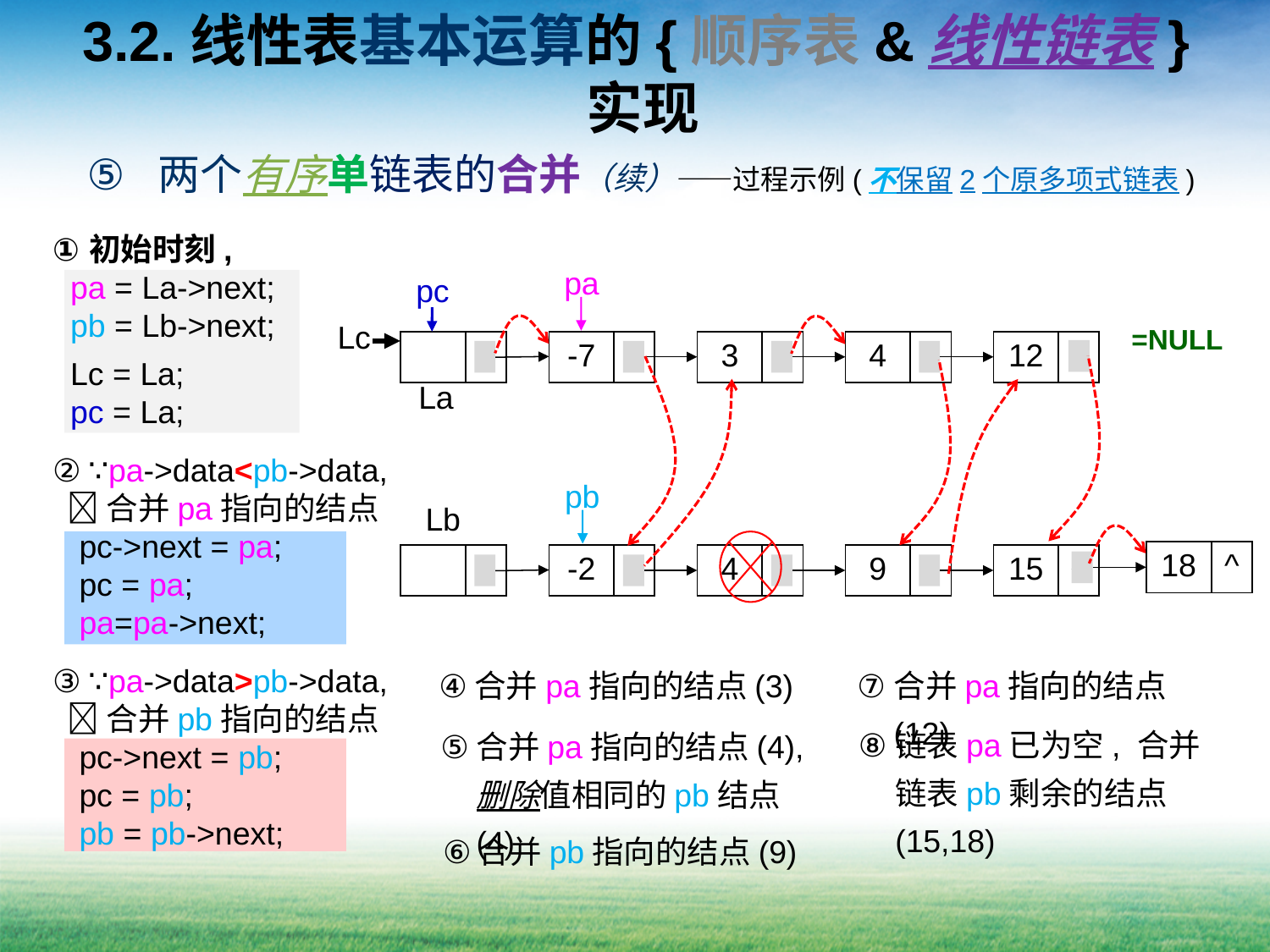

# 3.2.线性表基本运算的{顺序表&线性链表}实现
两个有序单链表的合并（续）——过程示例(不保留2个原多项式链表)

初始时刻,
  pa = La->next;
  pb = Lb->next;
  Lc = La;
  pc = La;
∵pa->data<pb->data,
  ∴合并pa指向的结点
   pc->next = pa;
   pc = pa;
   pa=pa->next;
∵pa->data>pb->data,
  ∴合并pb指向的结点
   pc->next = pb;
   pc = pb;
   pb = pb->next;
pa

pc

=NULL

Lc

|  | ^ |
| --- | --- |
| -7 | ^ |
| --- | --- |
| 3 | ^ |
| --- | --- |
| 4 | ^ |
| --- | --- |
| 12 | ^ |
| --- | --- |

La

pb

Lb

| 18 | ^ |
| --- | --- |
|  | ^ |
| --- | --- |
| -2 | ^ |
| --- | --- |
| 4 | ^ |
| --- | --- |
| 9 | ^ |
| --- | --- |
| 15 | ^ |
| --- | --- |

合并pa指向的结点(3)
合并pa指向的结点(12)
链表pa已为空, 合并链表pb剩余的结点(15,18)
合并pa指向的结点(4), 删除值相同的pb结点(4)

合并pb指向的结点(9)